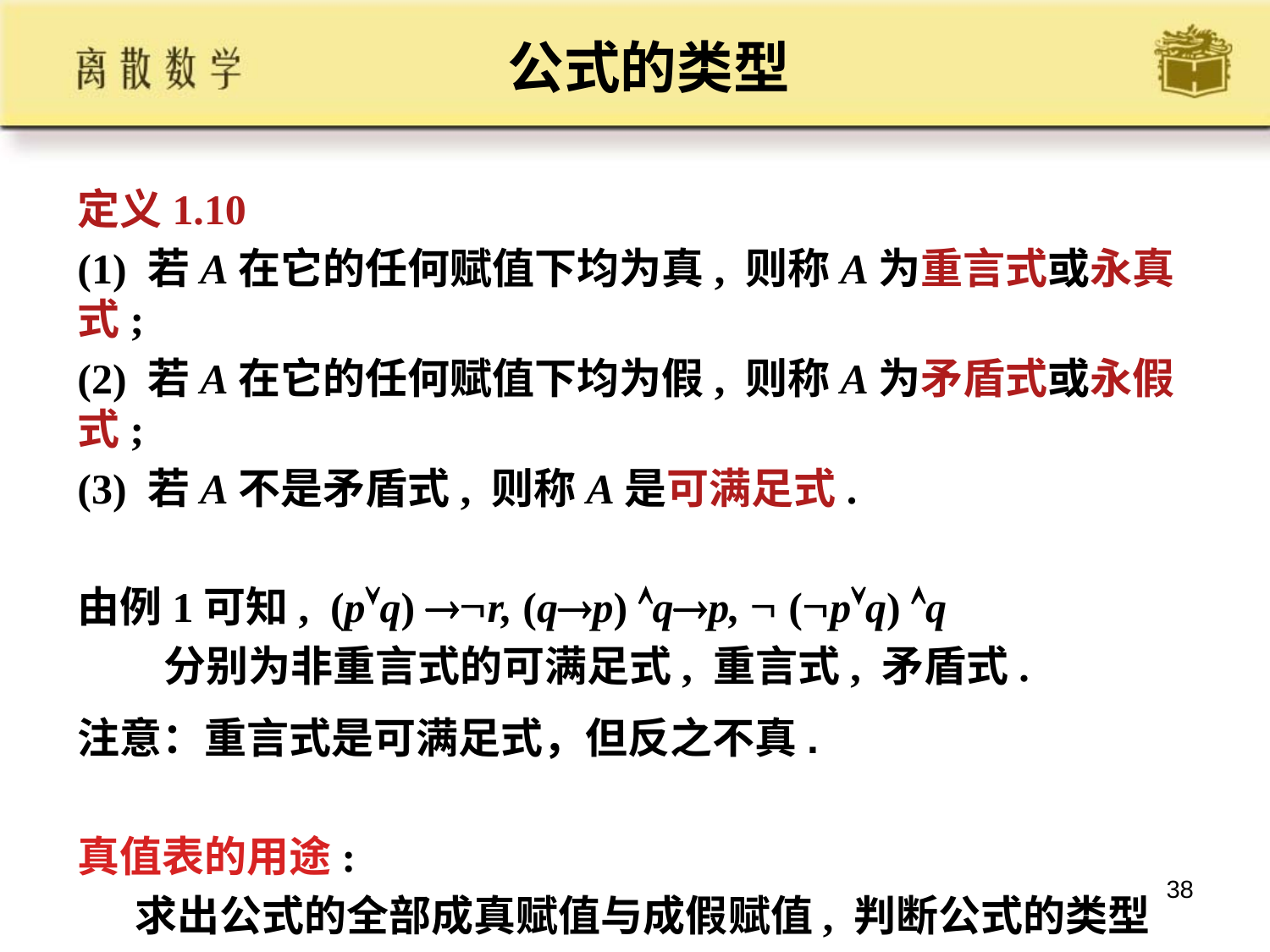

公式的类型
定义1.10
(1) 若A在它的任何赋值下均为真, 则称A为重言式或永真式;
(2) 若A在它的任何赋值下均为假, 则称A为矛盾式或永假式;
(3) 若A不是矛盾式, 则称A是可满足式.

由例1可知,  (p∨q) →¬r, (q→p) ∧q→p, ¬ (¬p∨q) ∧q
        分别为非重言式的可满足式, 重言式, 矛盾式.
注意：重言式是可满足式，但反之不真.

真值表的用途:
     求出公式的全部成真赋值与成假赋值, 判断公式的类型
38